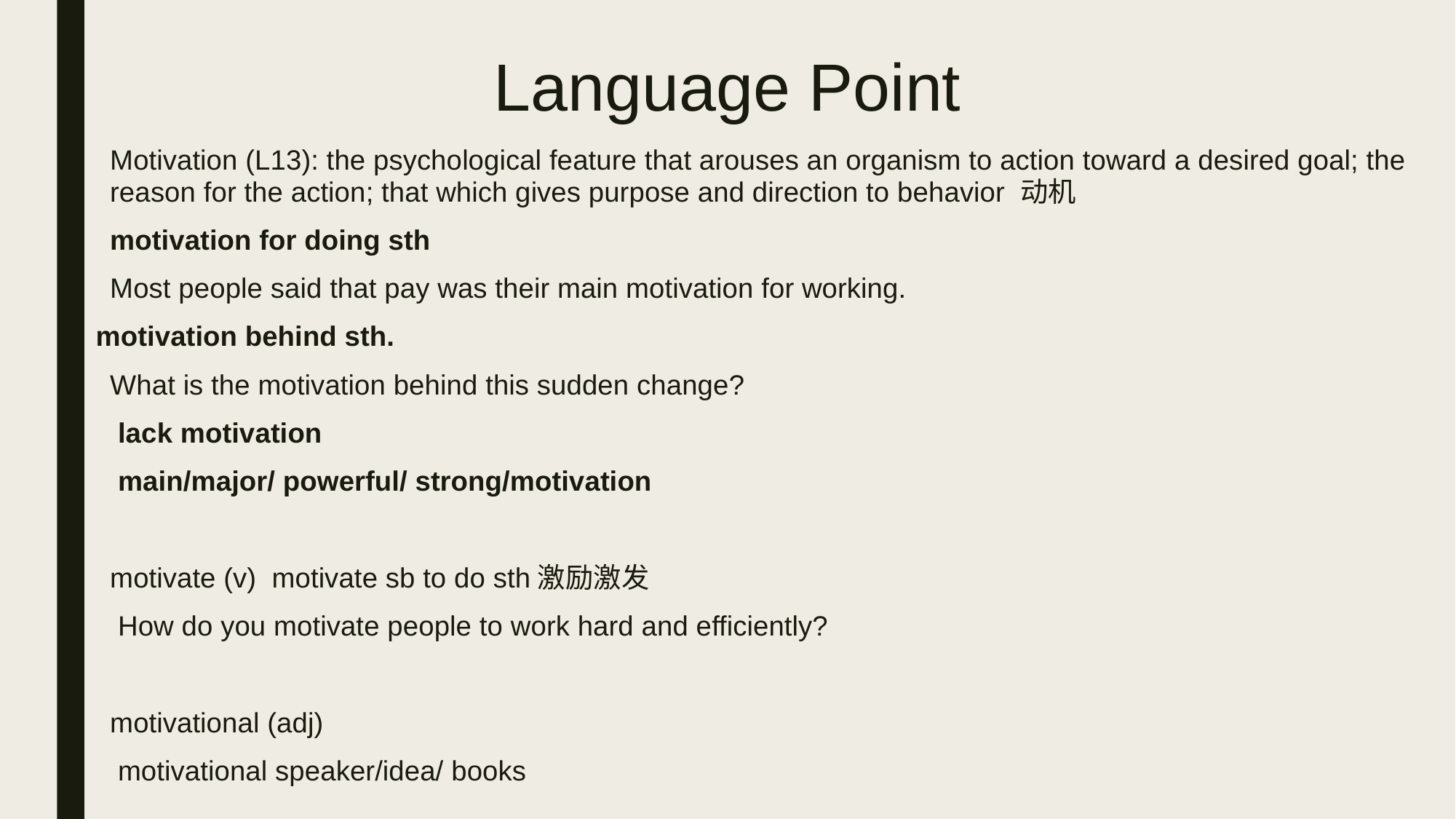

# Language Point
Motivation (L13): the psychological feature that arouses an organism to action toward a desired goal; the reason for the action; that which gives purpose and direction to behavior 动机
motivation for doing sth
Most people said that pay was their main motivation for working.
    motivation behind sth.
What is the motivation behind this sudden change?
 lack motivation
 main/major/ powerful/ strong/motivation

motivate (v)  motivate sb to do sth激励激发
 How do you motivate people to work hard and efficiently?

motivational (adj)
 motivational speaker/idea/ books